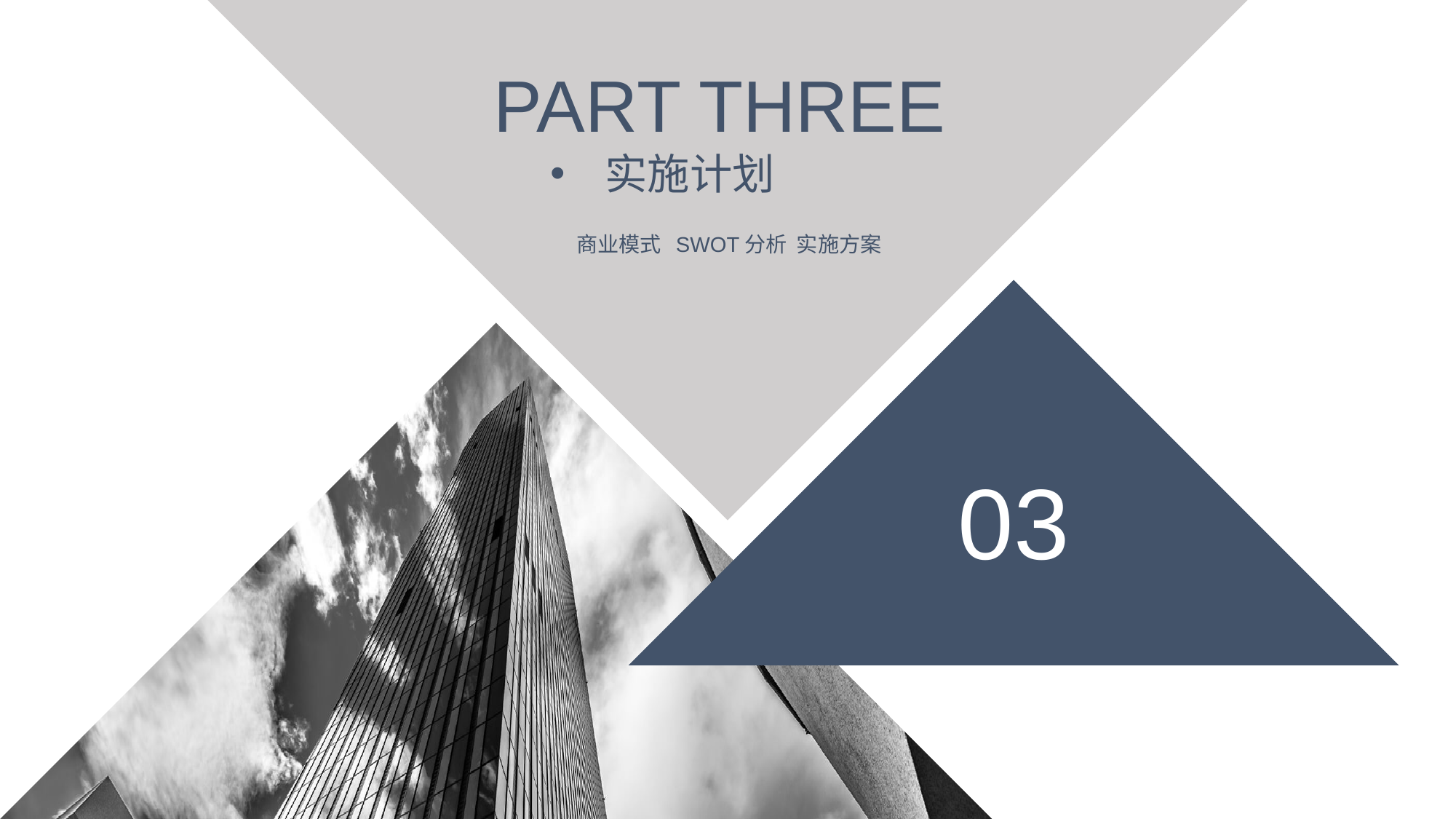

PART THREE
实施计划
商业模式  SWOT分析  实施方案

03